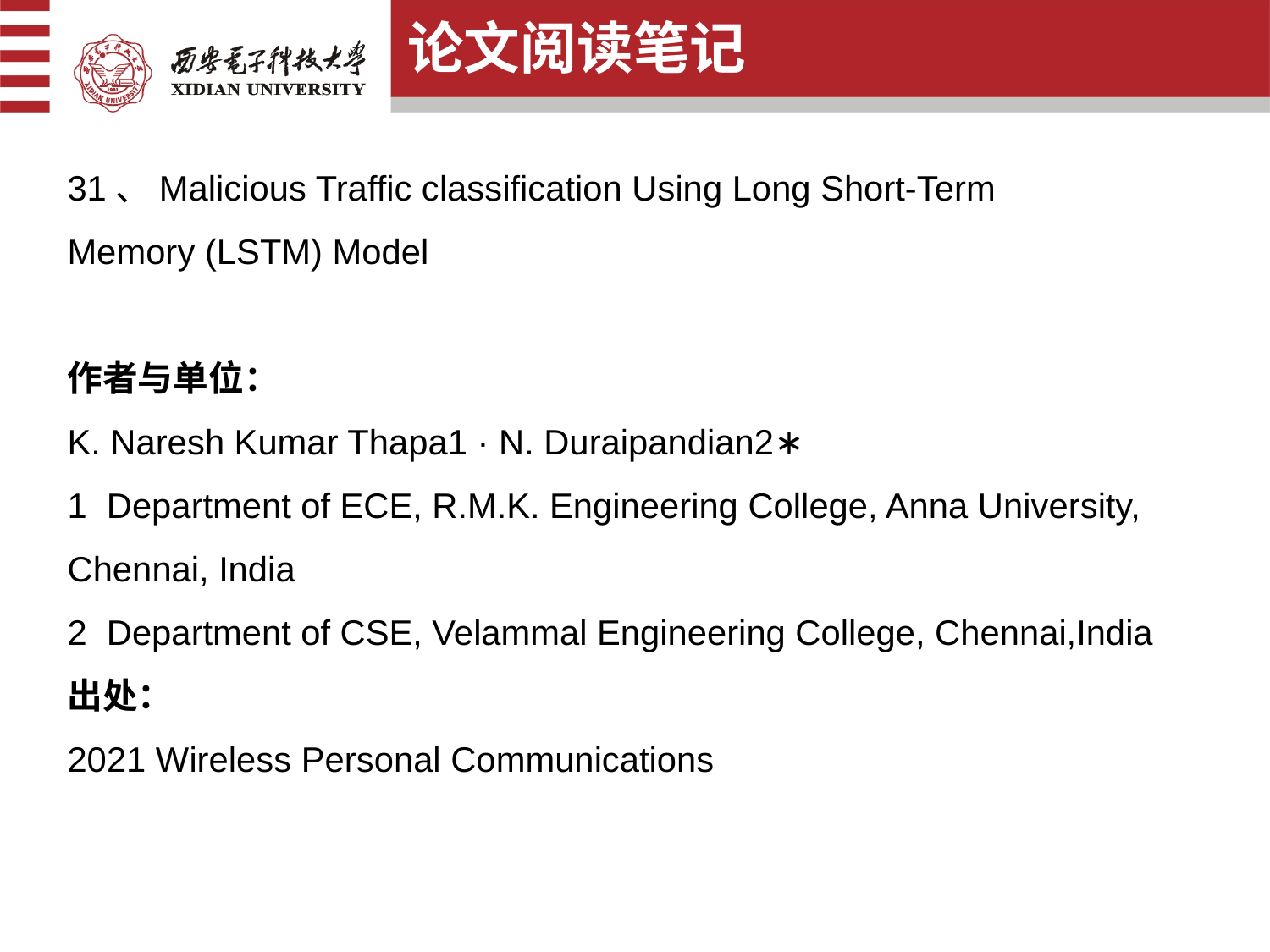

论文阅读笔记
31、Malicious Traffic classification Using Long Short‑Term
Memory (LSTM) Model

作者与单位：
K. Naresh Kumar Thapa1 · N. Duraipandian2∗
1  Department of ECE, R.M.K. Engineering College, Anna University, Chennai, India
2  Department of CSE, Velammal Engineering College, Chennai,India
出处：
2021 Wireless Personal Communications